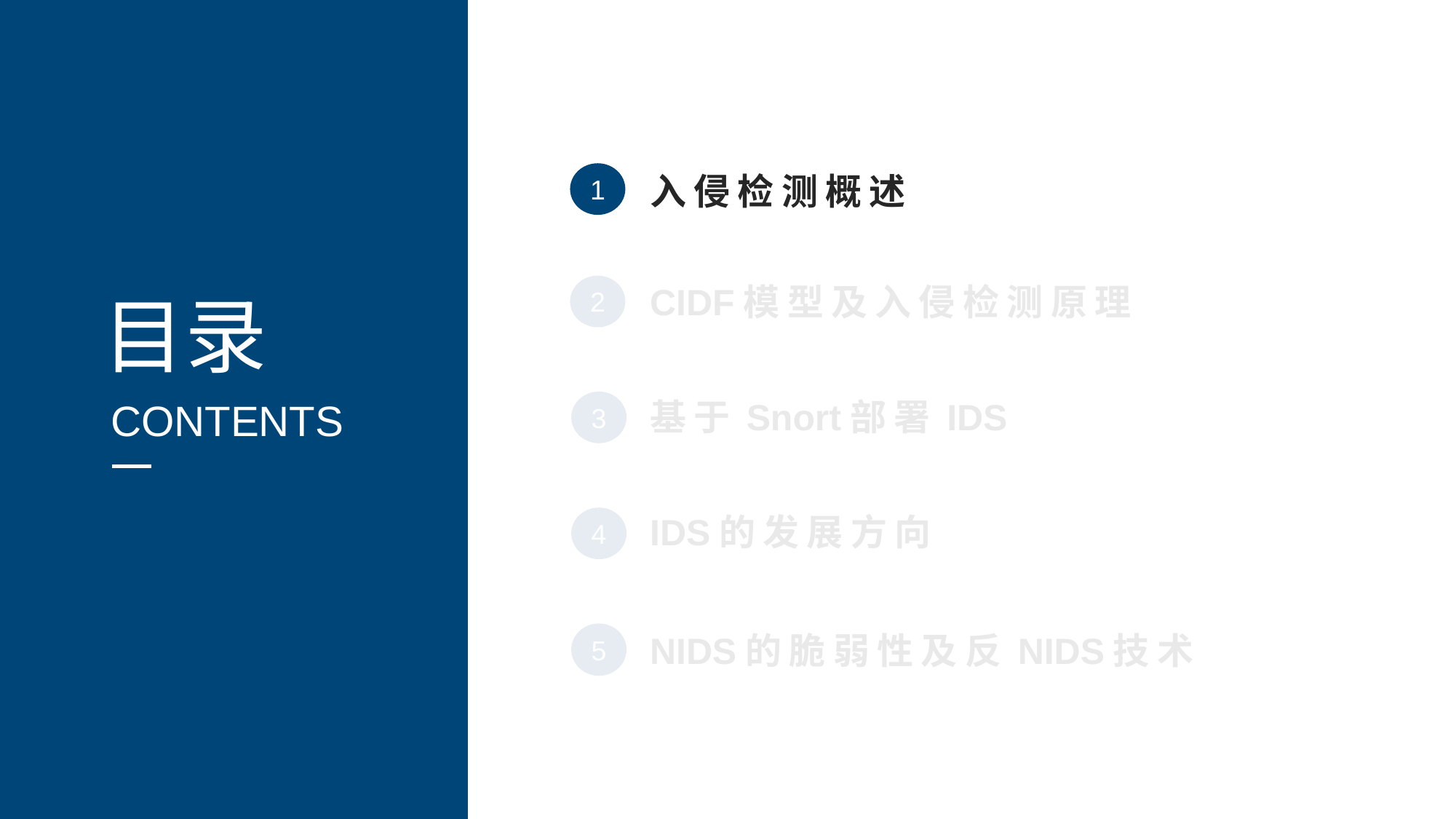

1
入侵检测概述

CIDF模型及入侵检测原理
2
目录
CONTENTS
基于Snort部署IDS
3
IDS的发展方向
4
NIDS的脆弱性及反NIDS技术
5